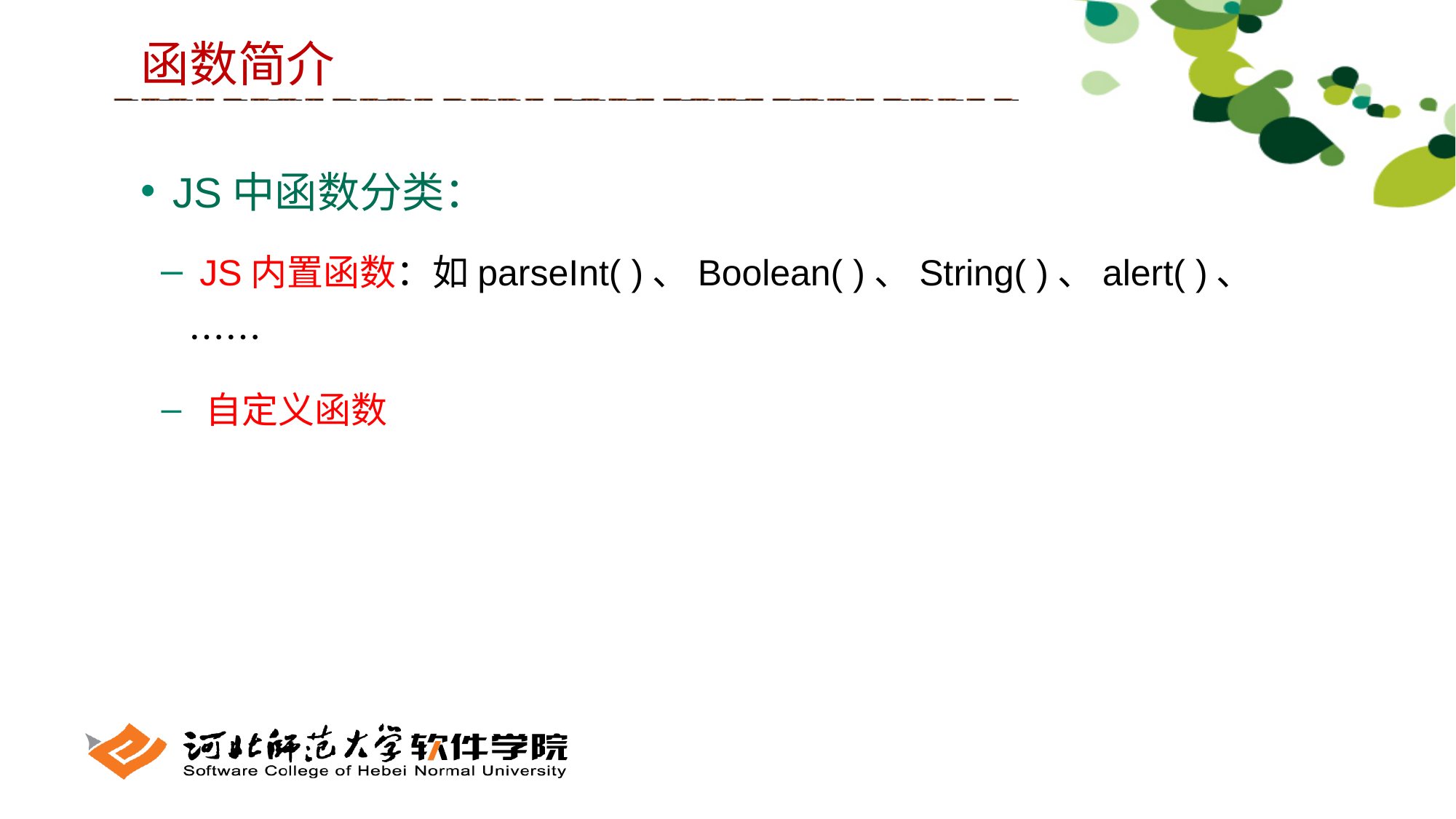

函数简介
 JS中函数分类：
 JS内置函数：如parseInt( )、Boolean( )、String( )、alert( )、……
 自定义函数